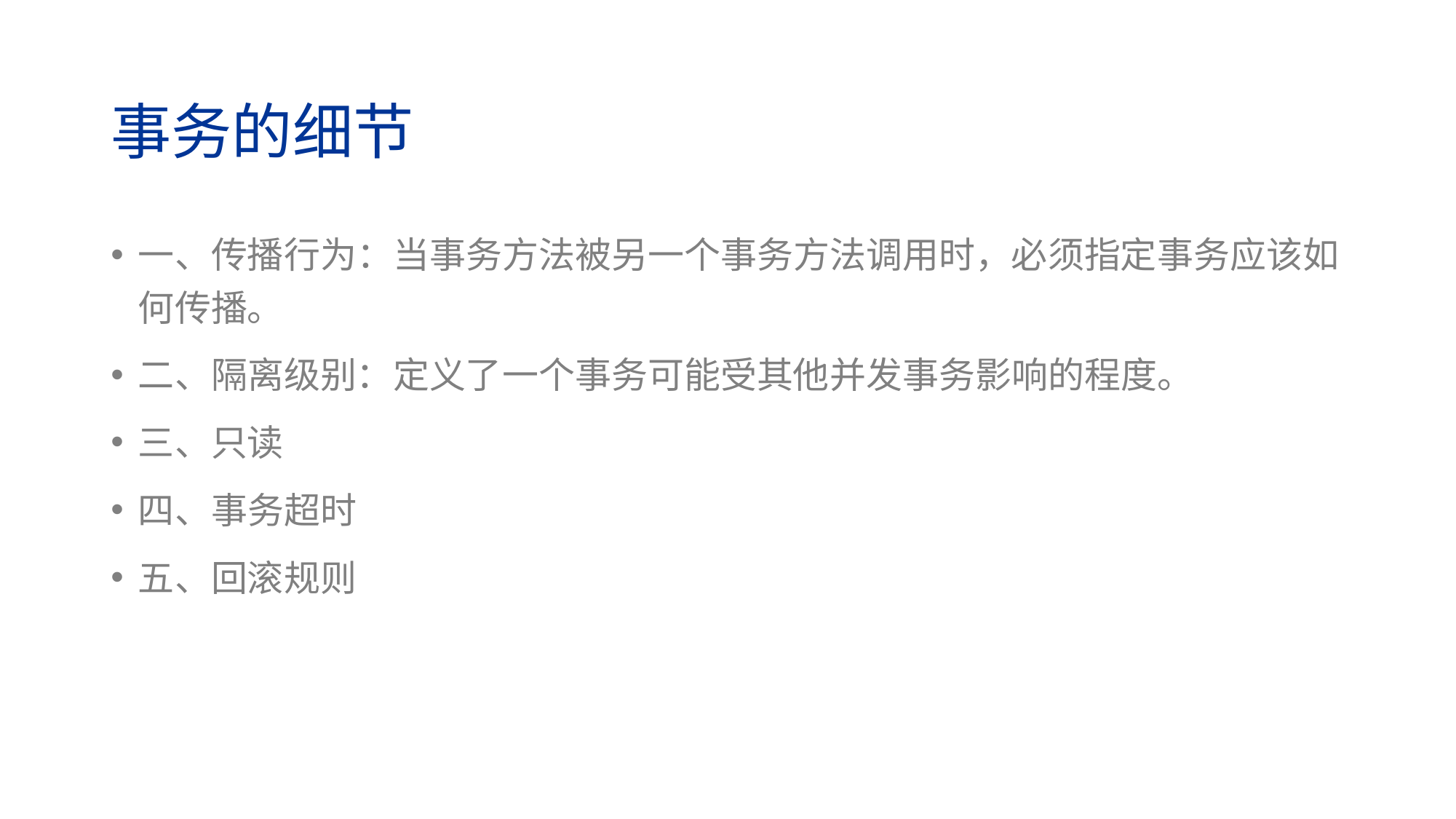

# 事务的细节
一、传播行为：当事务方法被另一个事务方法调用时，必须指定事务应该如何传播。
二、隔离级别：定义了一个事务可能受其他并发事务影响的程度。
三、只读
四、事务超时
五、回滚规则